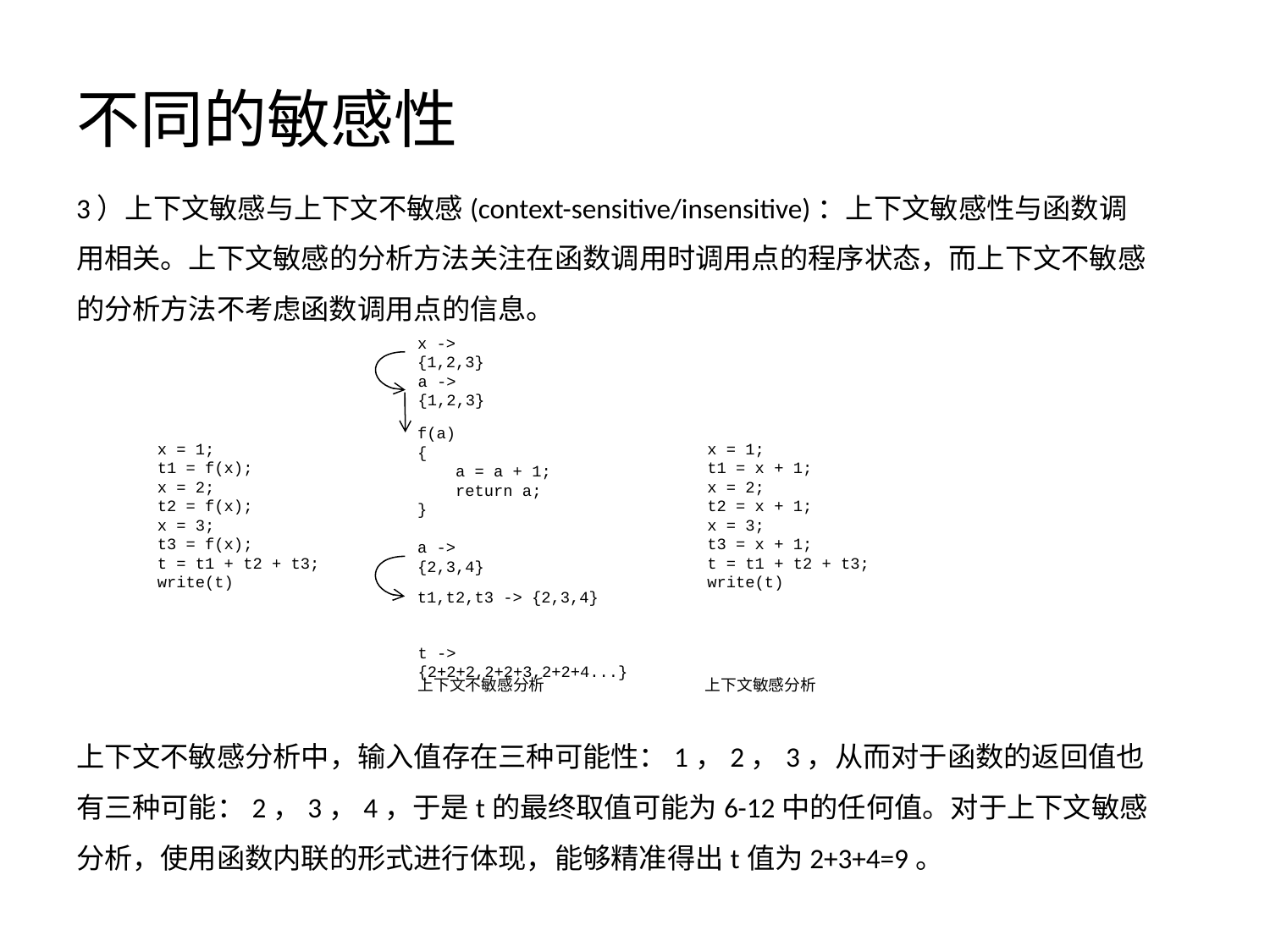

# 不同的敏感性
3）上下文敏感与上下文不敏感(context-sensitive/insensitive)：上下文敏感性与函数调用相关。上下文敏感的分析方法关注在函数调用时调用点的程序状态，而上下文不敏感的分析方法不考虑函数调用点的信息。

x -> {1,2,3}
a -> {1,2,3}
f(a)
{
    a = a + 1;
    return a;
}
x = 1;
t1 = f(x);
x = 2;
t2 = f(x);
x = 3;
t3 = f(x);
t = t1 + t2 + t3;
write(t)
x = 1;
t1 = x + 1;
x = 2;
t2 = x + 1;
x = 3;
t3 = x + 1;
t = t1 + t2 + t3;
write(t)
a -> {2,3,4}
t1,t2,t3 -> {2,3,4}

t -> {2+2+2,2+2+3,2+2+4...}
上下文不敏感分析
上下文敏感分析
上下文不敏感分析中，输入值存在三种可能性：1，2，3，从而对于函数的返回值也有三种可能：2，3，4，于是t的最终取值可能为6-12中的任何值。对于上下文敏感分析，使用函数内联的形式进行体现，能够精准得出t值为2+3+4=9。